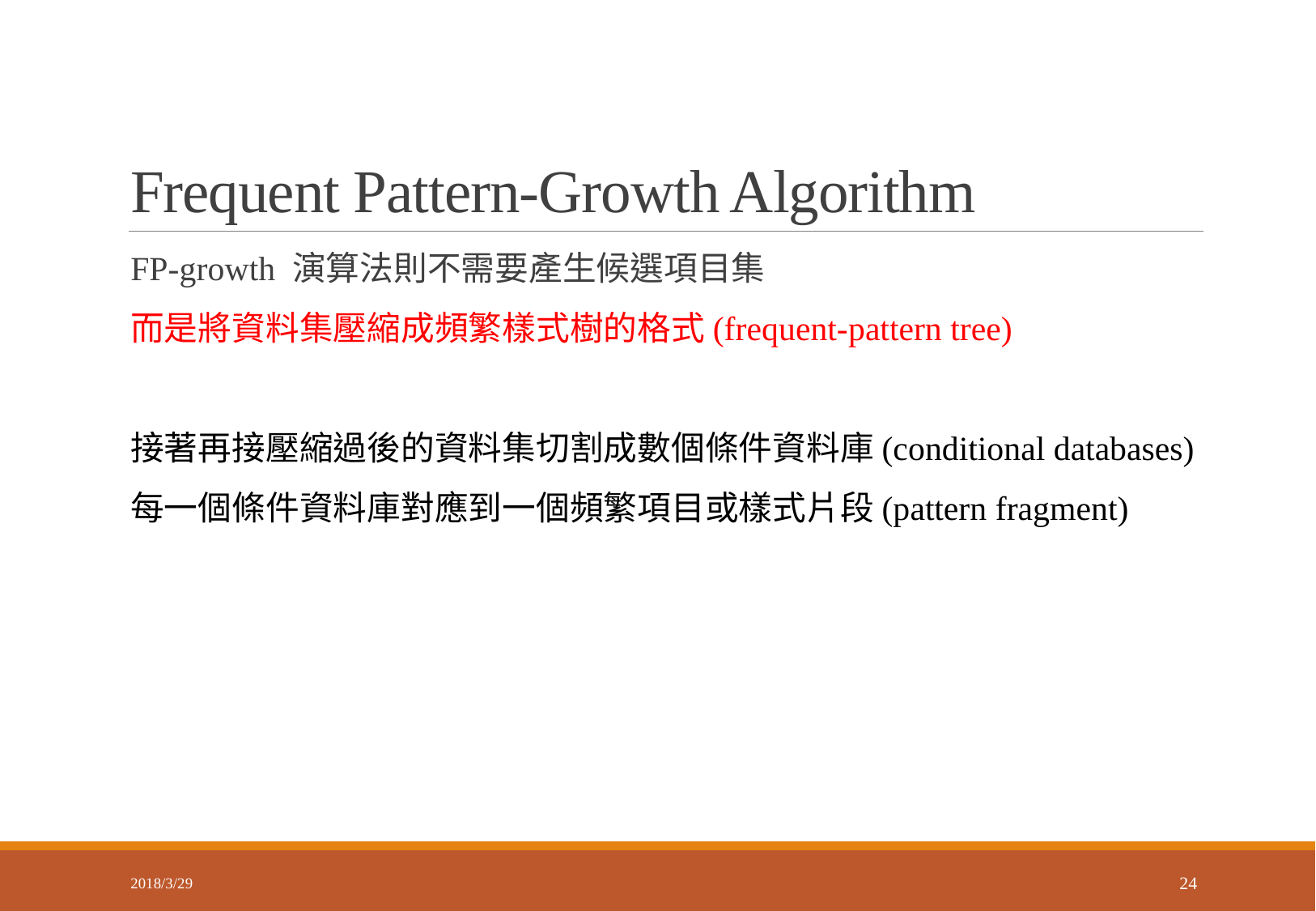

# Frequent Pattern-Growth Algorithm
FP-growth 演算法則不需要產生候選項目集
而是將資料集壓縮成頻繁樣式樹的格式(frequent-pattern tree)

接著再接壓縮過後的資料集切割成數個條件資料庫(conditional databases)
每一個條件資料庫對應到一個頻繁項目或樣式片段(pattern fragment)

2018/3/29
24